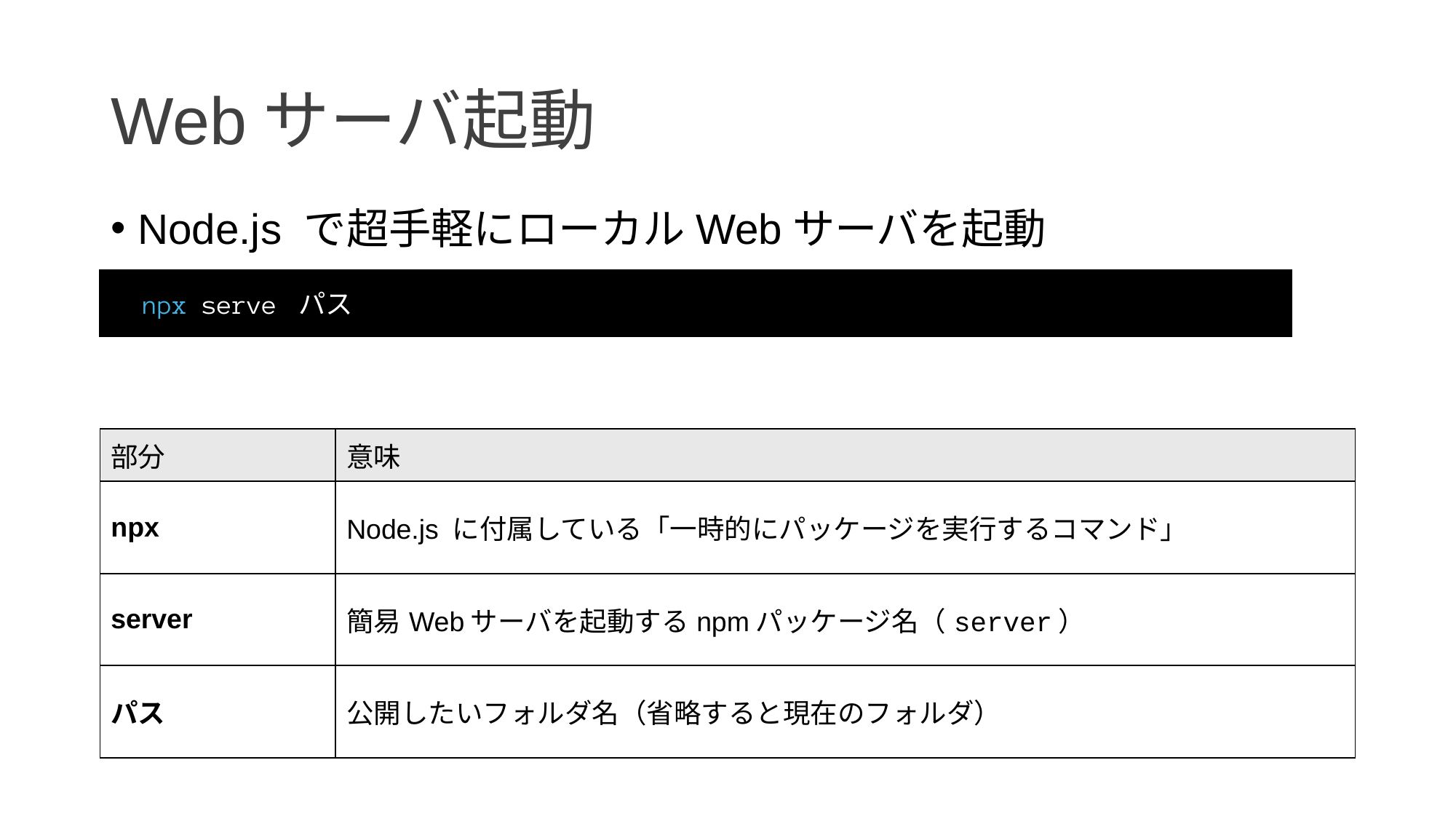

# Webサーバ起動
Node.js で超手軽にローカルWebサーバを起動
npx serve パス
| 部分 | 意味 |
| --- | --- |
| npx | Node.js に付属している「一時的にパッケージを実行するコマンド」 |
| server | 簡易Webサーバを起動するnpmパッケージ名（server） |
| パス | 公開したいフォルダ名（省略すると現在のフォルダ） |